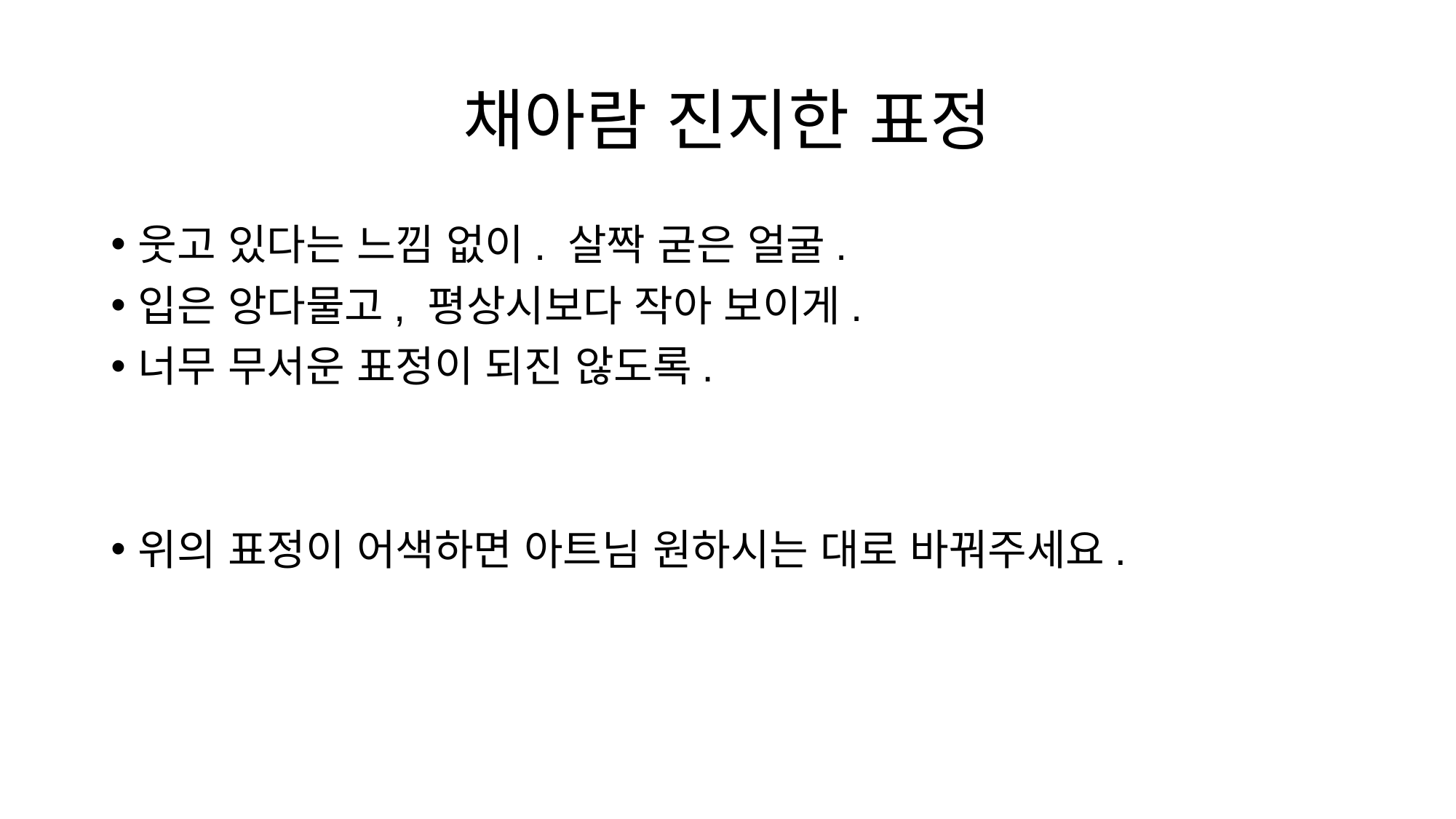

# 채아람 진지한 표정
웃고 있다는 느낌 없이. 살짝 굳은 얼굴.
입은 앙다물고, 평상시보다 작아 보이게.
너무 무서운 표정이 되진 않도록.

위의 표정이 어색하면 아트님 원하시는 대로 바꿔주세요.